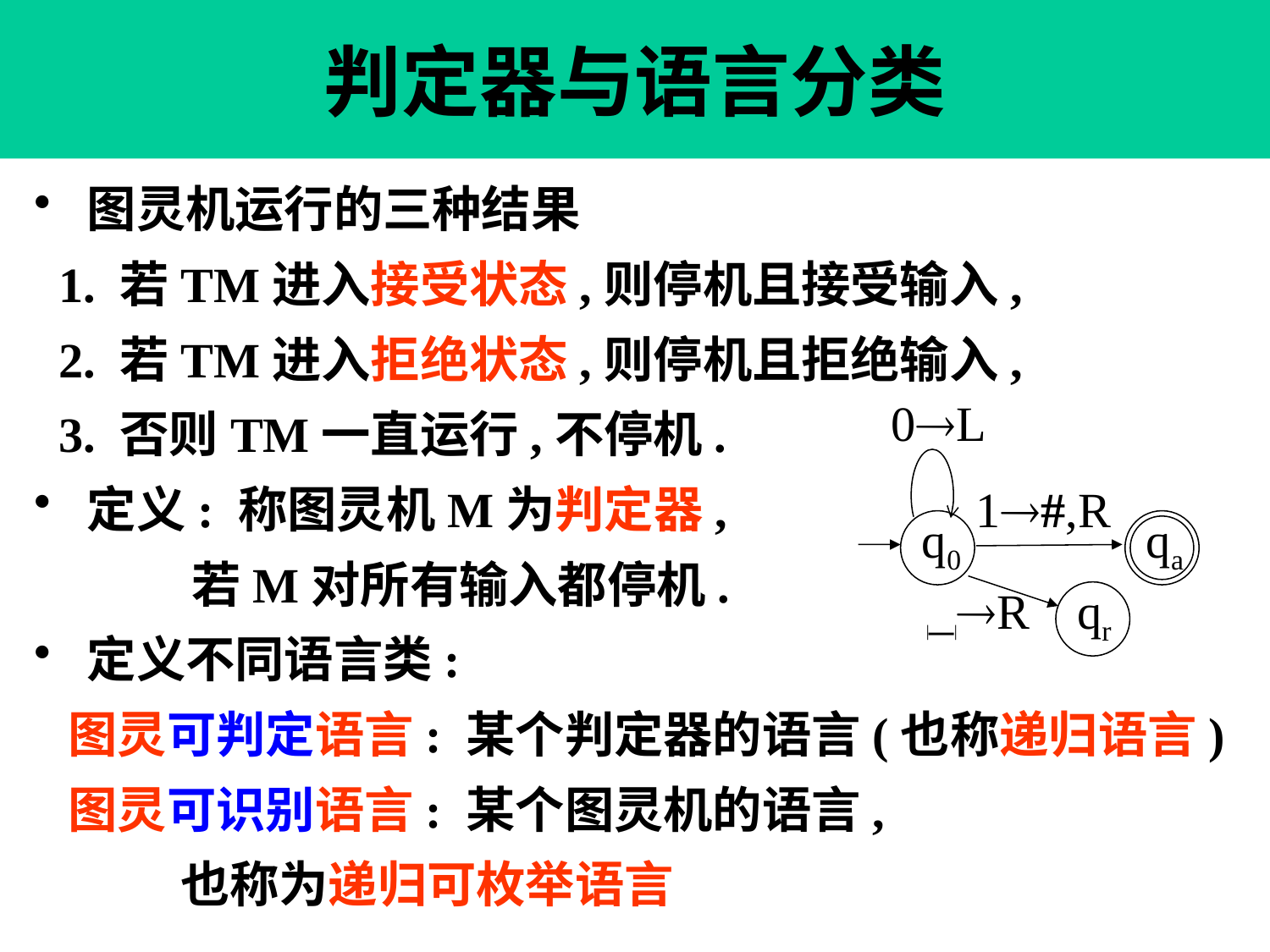

# 判定器与语言分类
 图灵机运行的三种结果
  1. 若TM进入接受状态,则停机且接受输入,
  2. 若TM进入拒绝状态,则停机且拒绝输入,
  3. 否则TM一直运行,不停机.
 定义: 称图灵机M为判定器,
             若M对所有输入都停机.
 定义不同语言类:
  图灵可判定语言: 某个判定器的语言(也称递归语言)
  图灵可识别语言: 某个图灵机的语言,
            也称为递归可枚举语言
0→L

1→#,R
q0
qa

qr
|_|→R